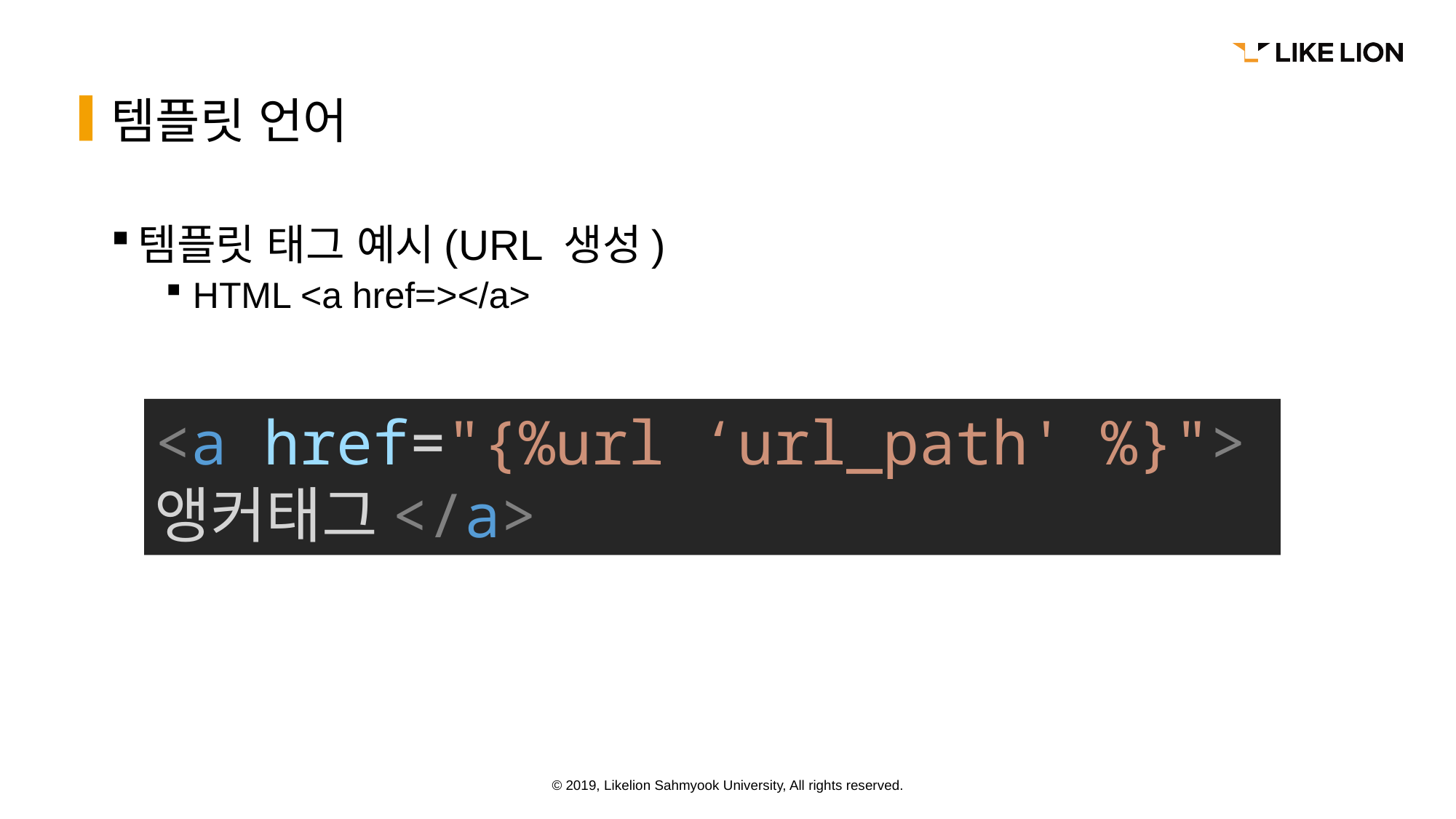

# 템플릿 언어
템플릿 태그 예시(URL 생성)
HTML <a href=></a>

<a href="{%url ‘url_path' %}">앵커태그</a>